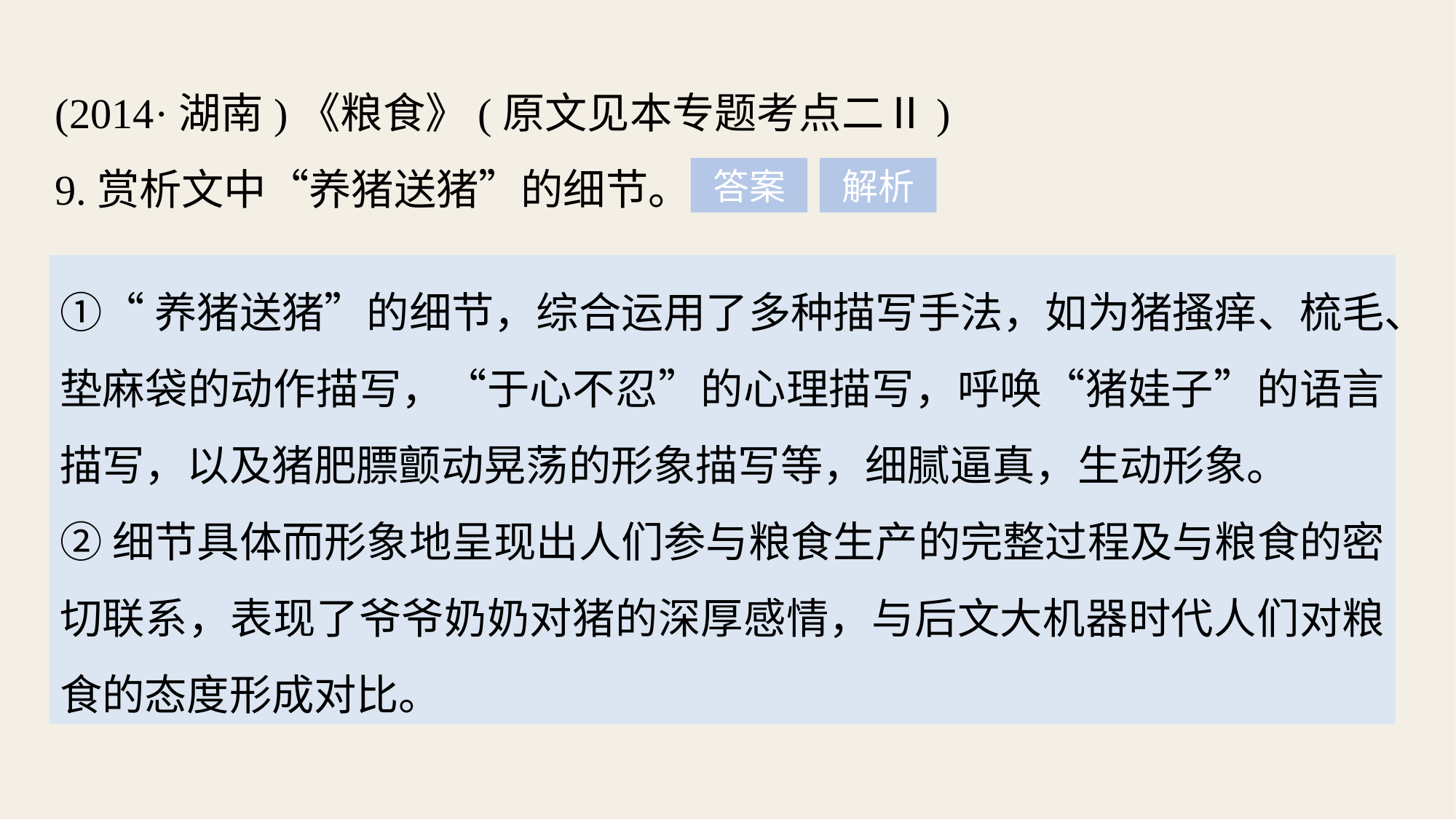

(2014·湖南)《粮食》(原文见本专题考点二Ⅱ)
9.赏析文中“养猪送猪”的细节。
答案
解析
①“养猪送猪”的细节，综合运用了多种描写手法，如为猪搔痒、梳毛、垫麻袋的动作描写，“于心不忍”的心理描写，呼唤“猪娃子”的语言描写，以及猪肥膘颤动晃荡的形象描写等，细腻逼真，生动形象。
②细节具体而形象地呈现出人们参与粮食生产的完整过程及与粮食的密切联系，表现了爷爷奶奶对猪的深厚感情，与后文大机器时代人们对粮食的态度形成对比。